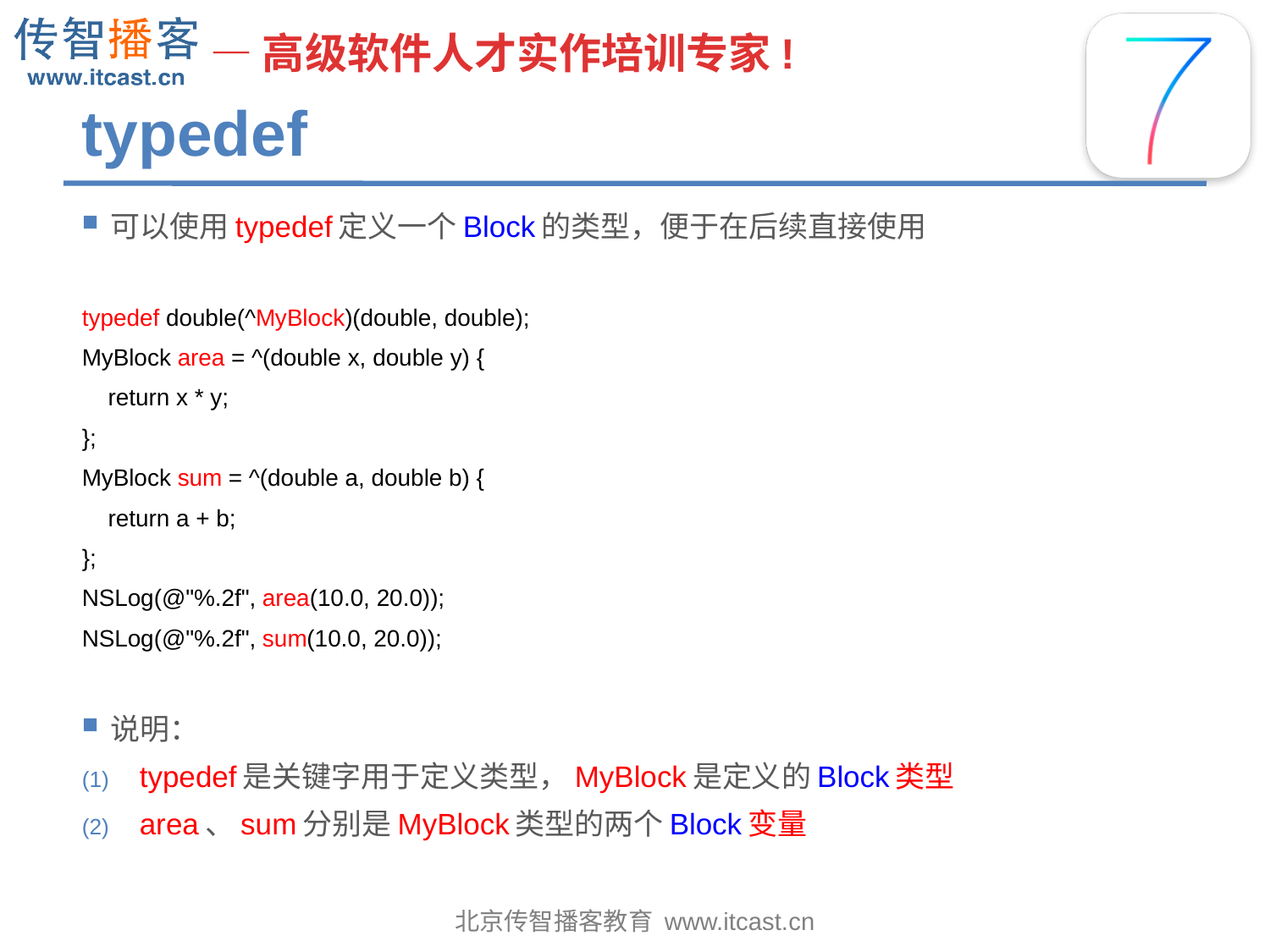

# typedef
可以使用typedef定义一个Block的类型，便于在后续直接使用

typedef double(^MyBlock)(double, double);
MyBlock area = ^(double x, double y) {
    return x * y;
};
MyBlock sum = ^(double a, double b) {
    return a + b;
};
NSLog(@"%.2f", area(10.0, 20.0));
NSLog(@"%.2f", sum(10.0, 20.0));

说明：
typedef是关键字用于定义类型，MyBlock是定义的Block类型
area、sum分别是MyBlock类型的两个Block变量